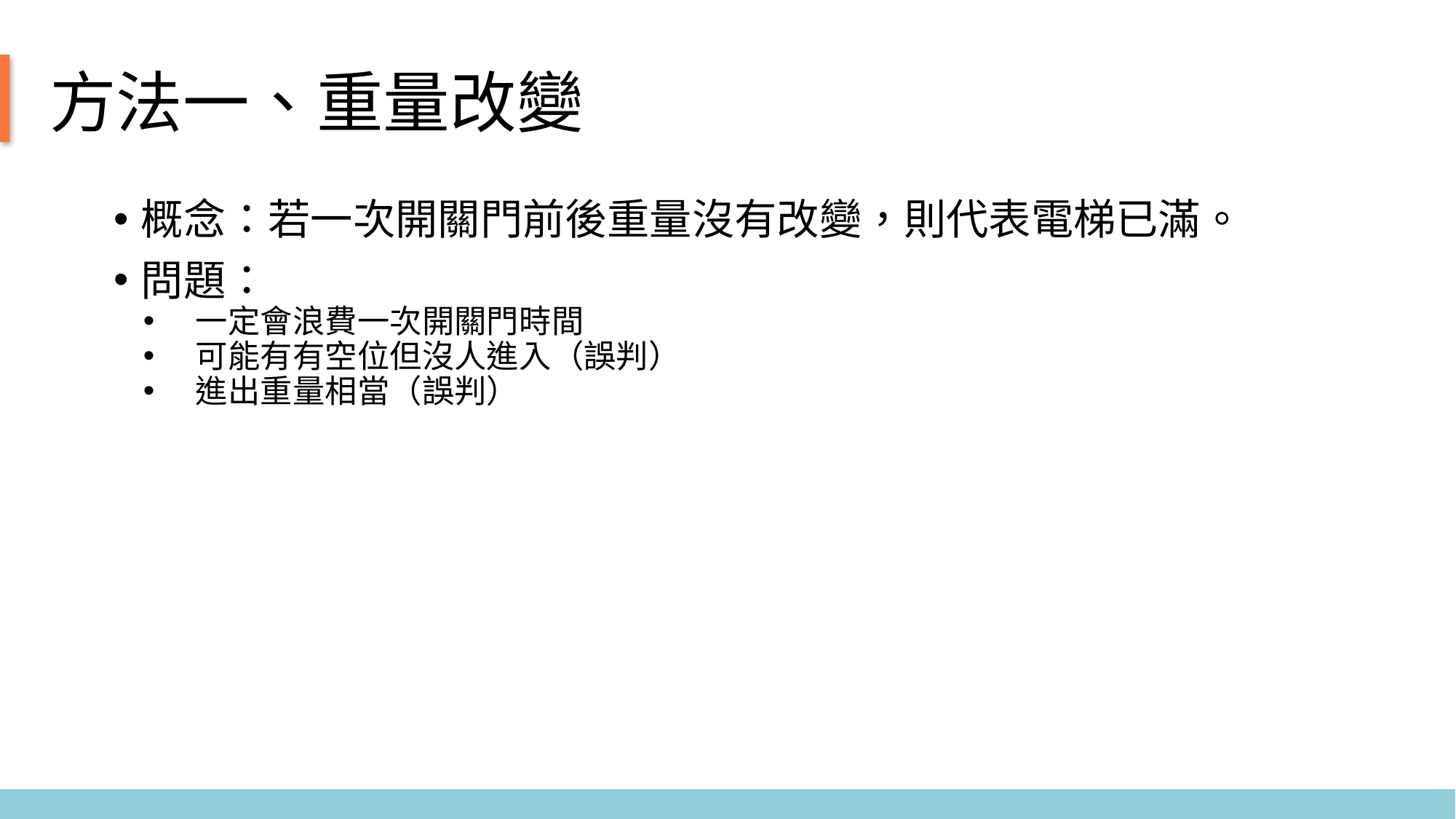

方法一、重量改變
概念：若一次開關門前後重量沒有改變，則代表電梯已滿。
問題：
一定會浪費一次開關門時間
可能有有空位但沒人進入（誤判）
進出重量相當（誤判）